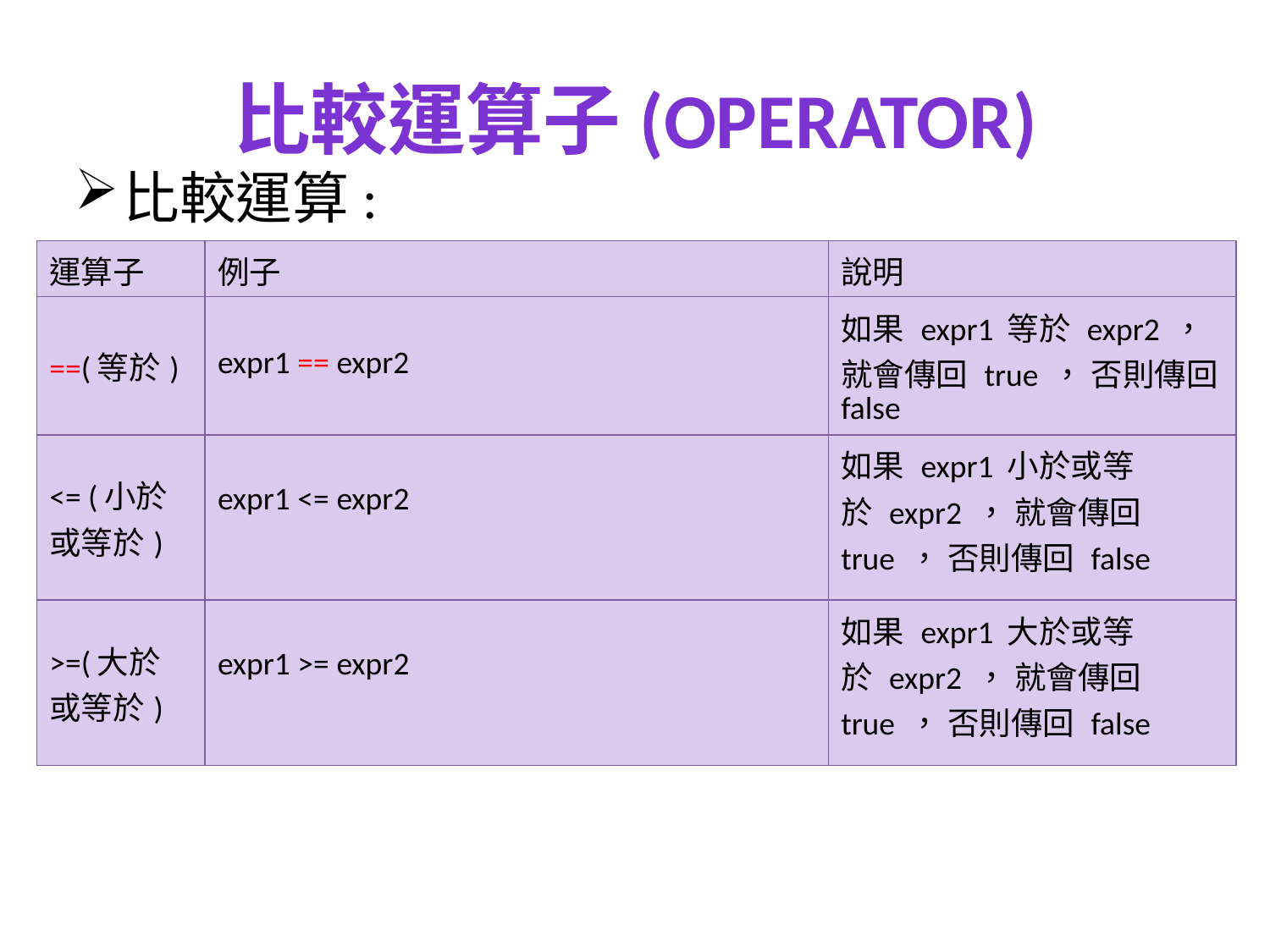

# 比較運算子(operator)
比較運算:

| 運算子 | 例子 | 說明 |
| --- | --- | --- |
| ==(等於) | expr1 == expr2 | 如果 expr1 等於 expr2 ， 就會傳回 true ， 否則傳回 false |
| <= (小於或等於) | expr1 <= expr2 | 如果 expr1 小於或等於 expr2 ， 就會傳回 true ， 否則傳回 false |
| >=(大於或等於) | expr1 >= expr2 | 如果 expr1 大於或等於 expr2 ， 就會傳回 true ， 否則傳回 false |